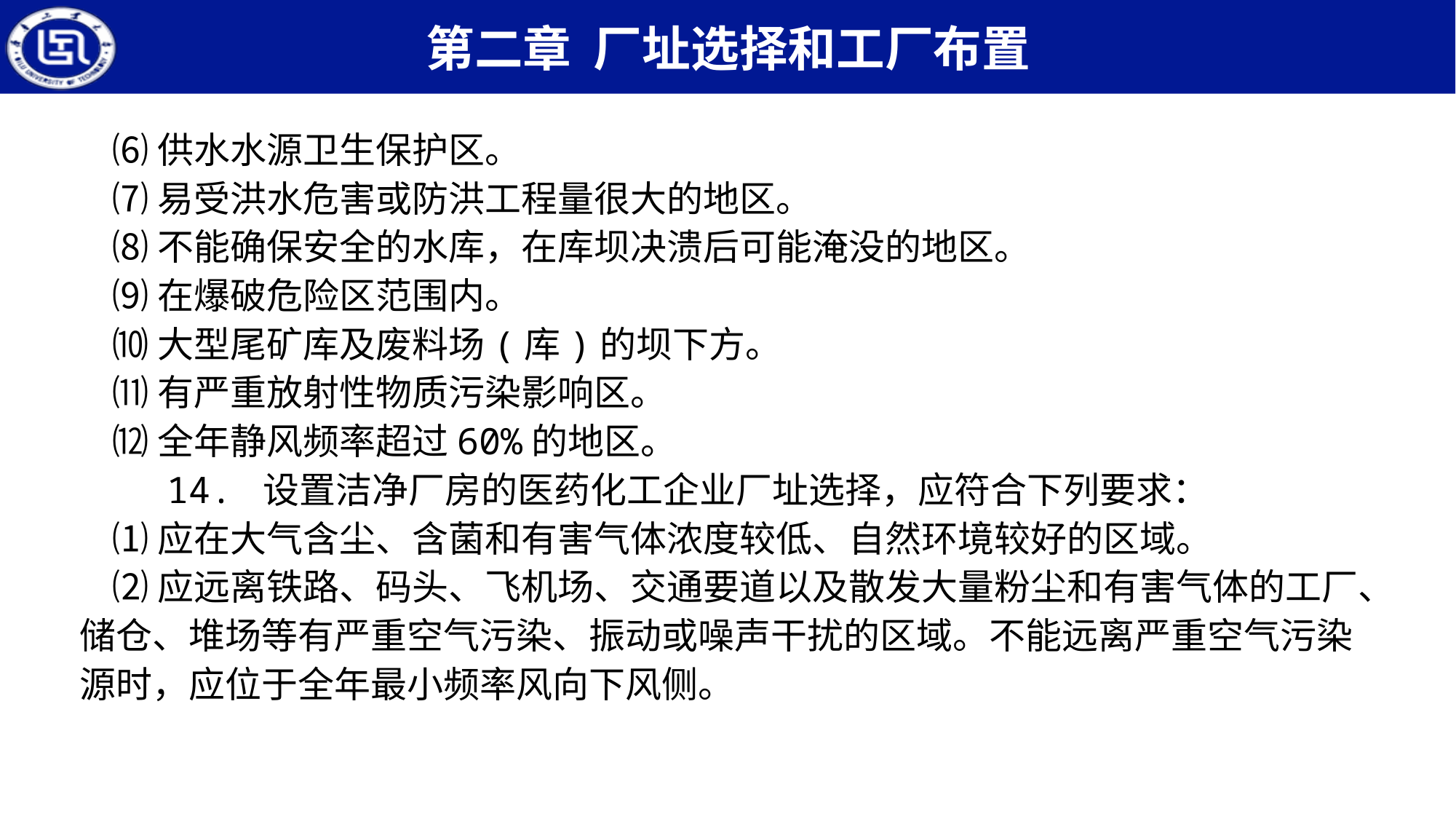

⑹供水水源卫生保护区。
    ⑺易受洪水危害或防洪工程量很大的地区。
    ⑻不能确保安全的水库，在库坝决溃后可能淹没的地区。
    ⑼在爆破危险区范围内。
    ⑽大型尾矿库及废料场(库)的坝下方。
    ⑾有严重放射性物质污染影响区。
    ⑿全年静风频率超过60%的地区。
    14. 设置洁净厂房的医药化工企业厂址选择，应符合下列要求：
    ⑴应在大气含尘、含菌和有害气体浓度较低、自然环境较好的区域。
    ⑵应远离铁路、码头、飞机场、交通要道以及散发大量粉尘和有害气体的工厂、储仓、堆场等有严重空气污染、振动或噪声干扰的区域。不能远离严重空气污染源时，应位于全年最小频率风向下风侧。